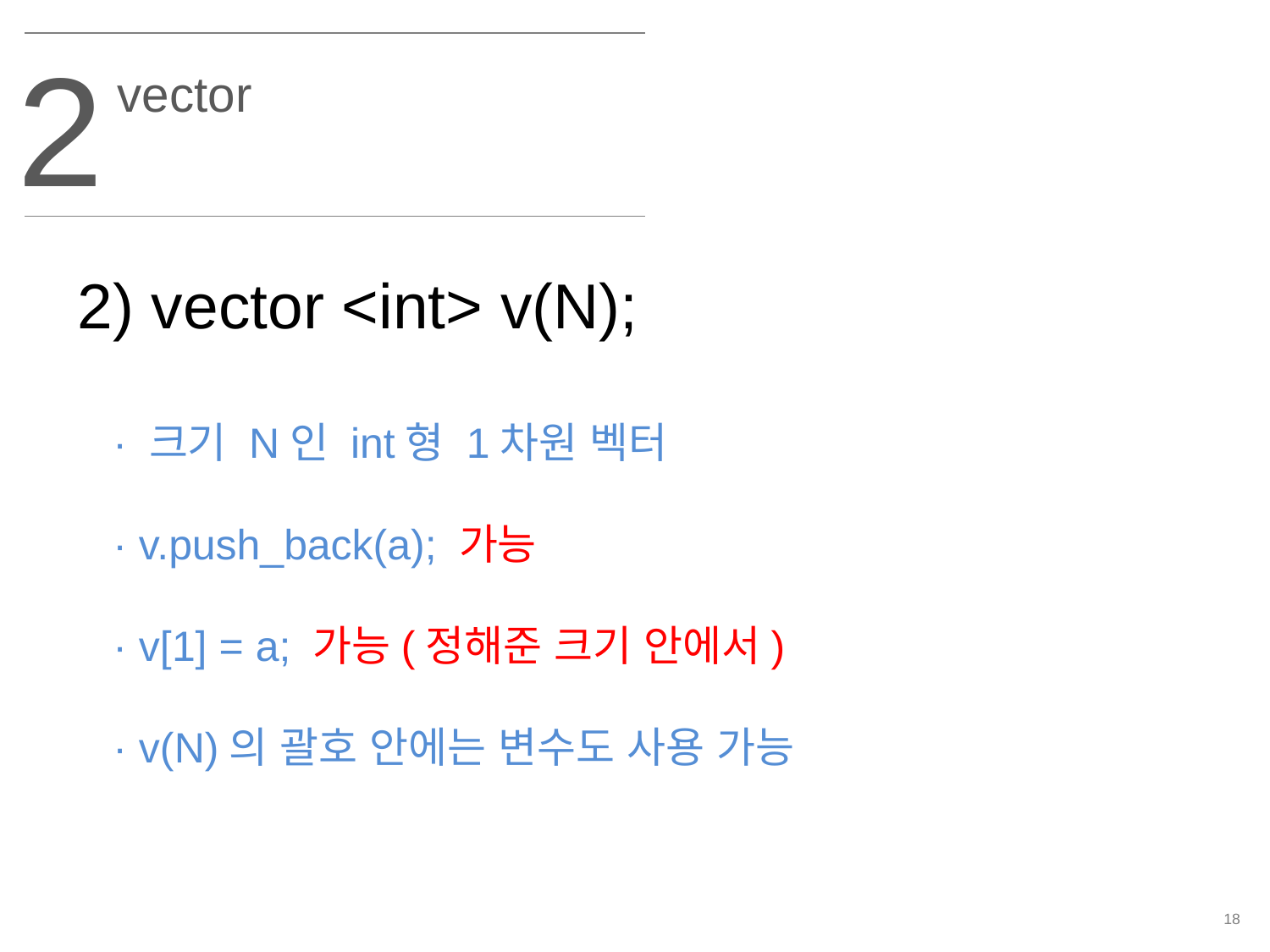

2
vector
2) vector <int> v(N);
· 크기 N인 int형 1차원 벡터

· v.push_back(a); 가능

· v[1] = a; 가능(정해준 크기 안에서)

· v(N)의 괄호 안에는 변수도 사용 가능